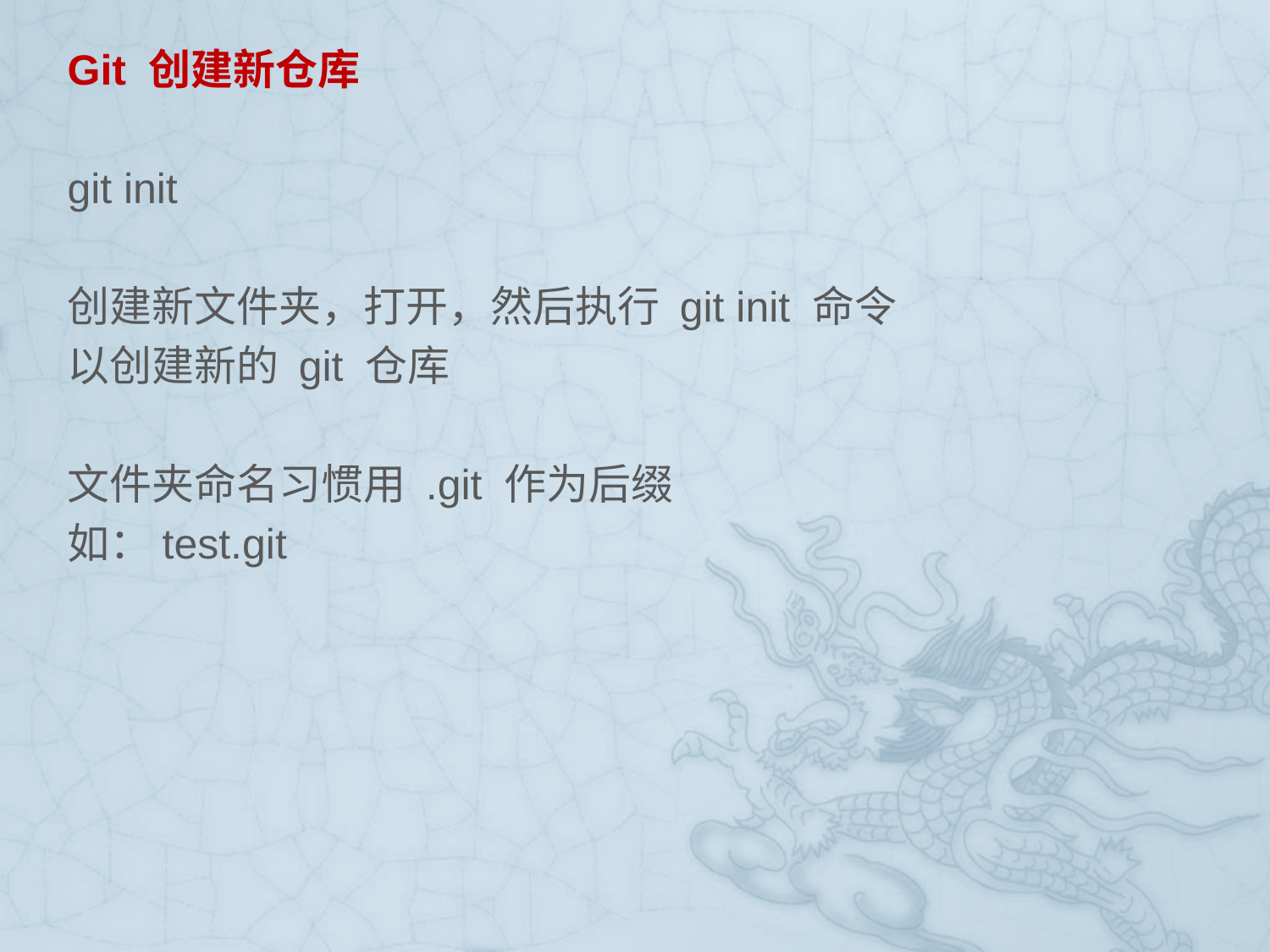

Git 创建新仓库

git init

创建新文件夹，打开，然后执行 git init 命令
以创建新的 git 仓库

文件夹命名习惯用 .git 作为后缀
如：test.git